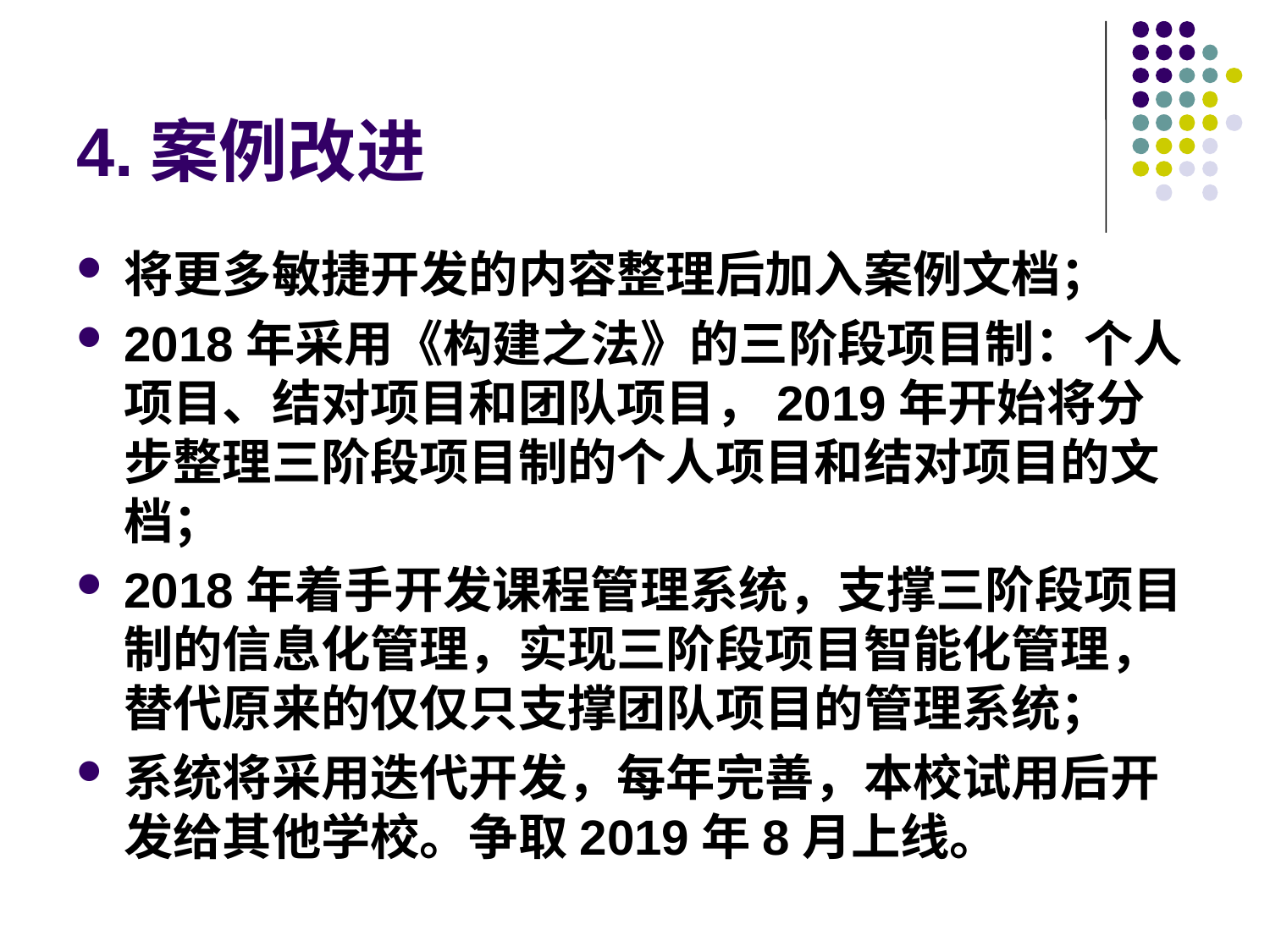

# 4.案例改进
将更多敏捷开发的内容整理后加入案例文档；
2018年采用《构建之法》的三阶段项目制：个人项目、结对项目和团队项目，2019年开始将分步整理三阶段项目制的个人项目和结对项目的文档；
2018年着手开发课程管理系统，支撑三阶段项目制的信息化管理，实现三阶段项目智能化管理，替代原来的仅仅只支撑团队项目的管理系统；
系统将采用迭代开发，每年完善，本校试用后开发给其他学校。争取2019年8月上线。